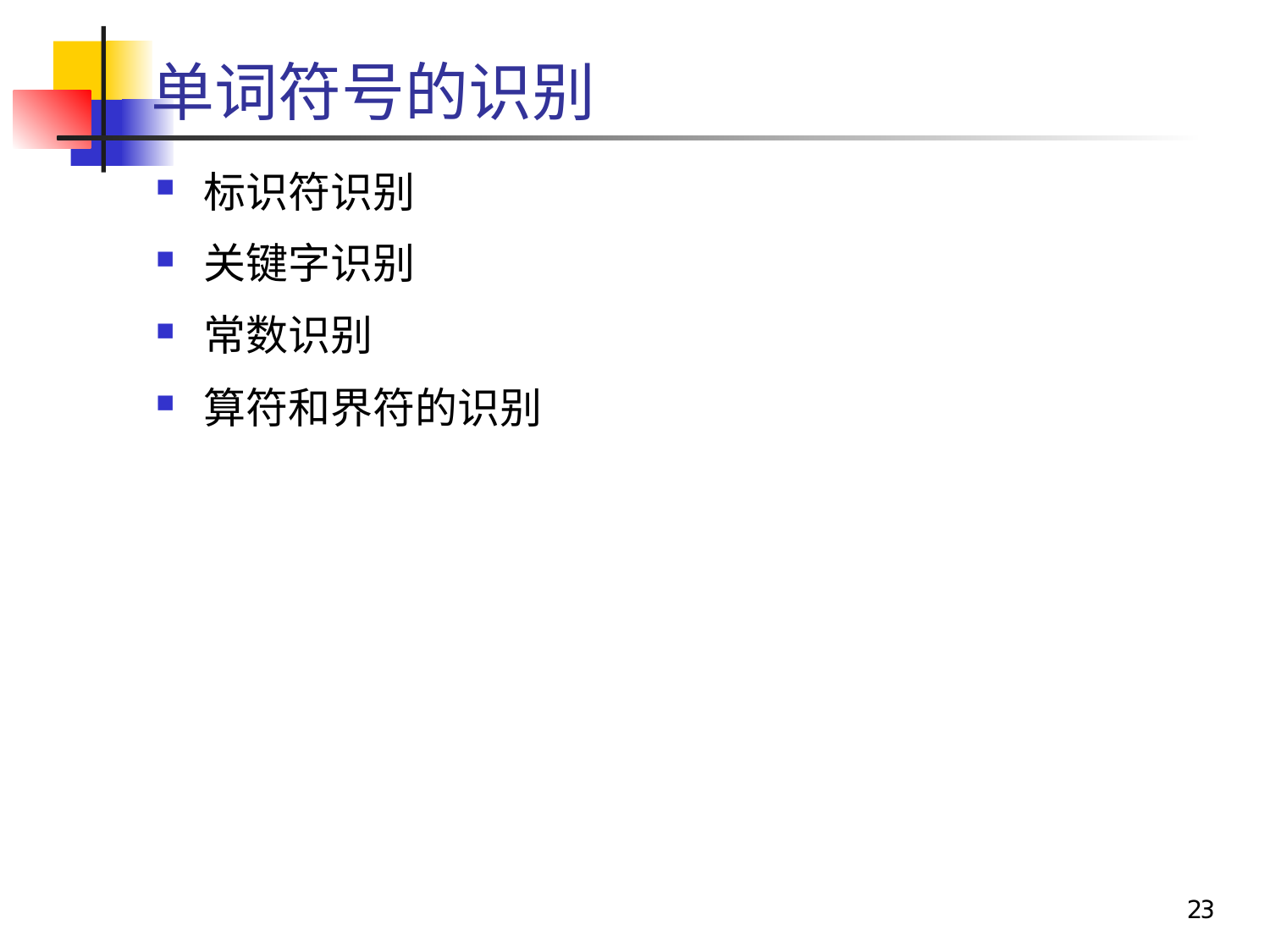

# 单词符号的识别
标识符识别
关键字识别
常数识别
算符和界符的识别
23